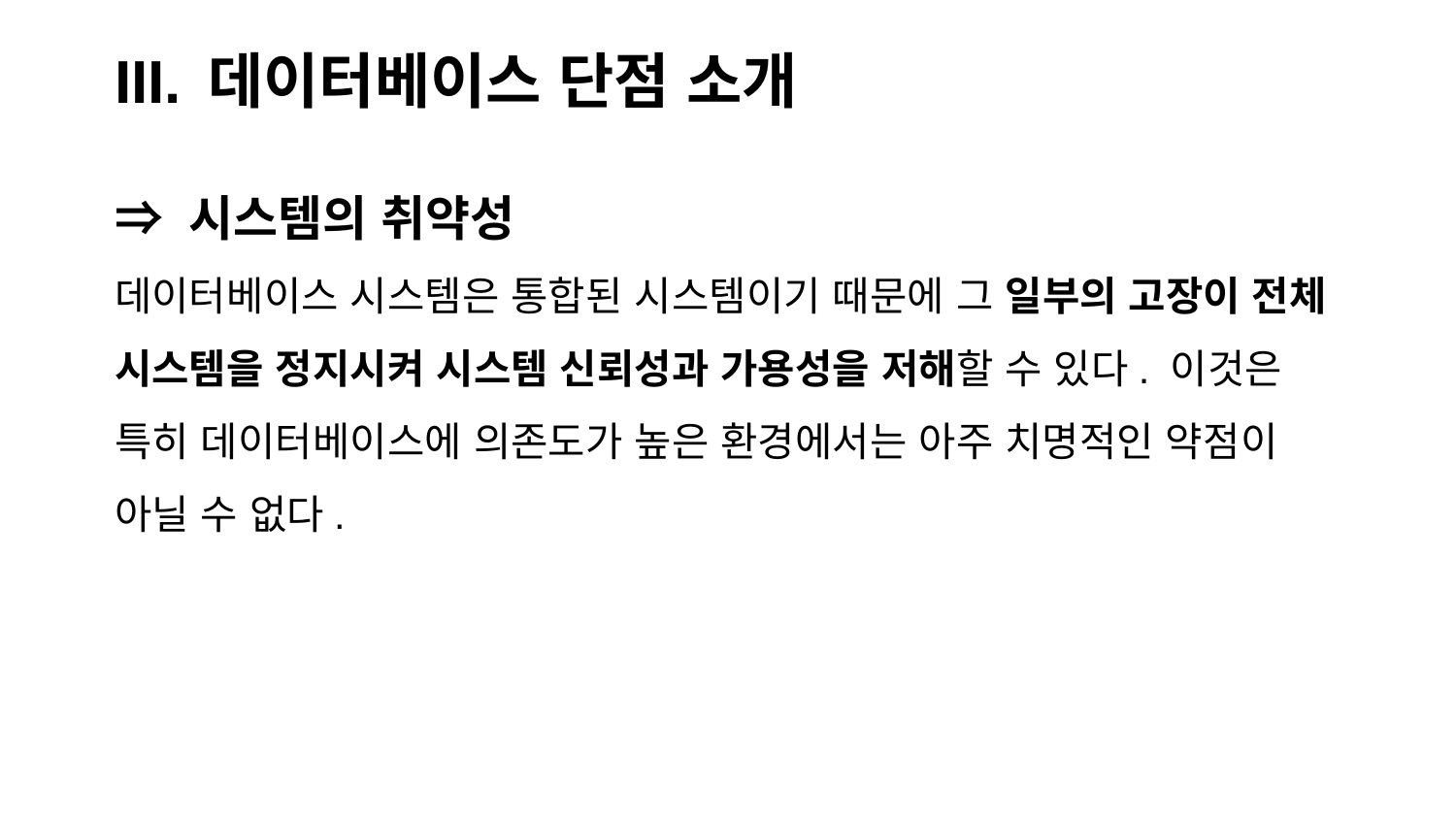

# III. 데이터베이스 단점 소개
⇒ 시스템의 취약성
데이터베이스 시스템은 통합된 시스템이기 때문에 그 일부의 고장이 전체 시스템을 정지시켜 시스템 신뢰성과 가용성을 저해할 수 있다. 이것은 특히 데이터베이스에 의존도가 높은 환경에서는 아주 치명적인 약점이 아닐 수 없다.